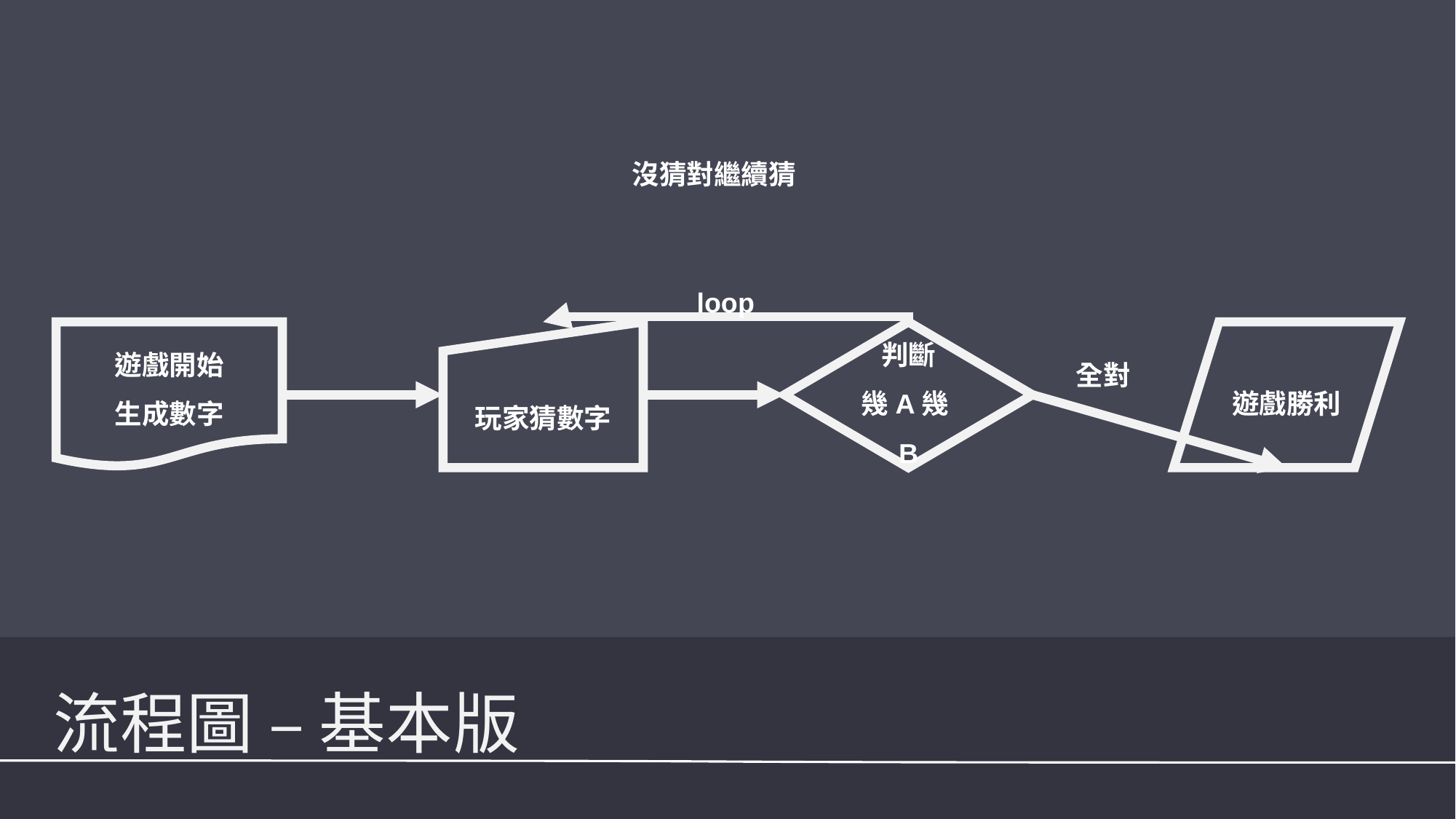

沒猜對繼續猜
loop
遊戲開始
生成數字
玩家猜數字
判斷
幾A幾B
遊戲勝利
全對
# 流程圖 – 基本版